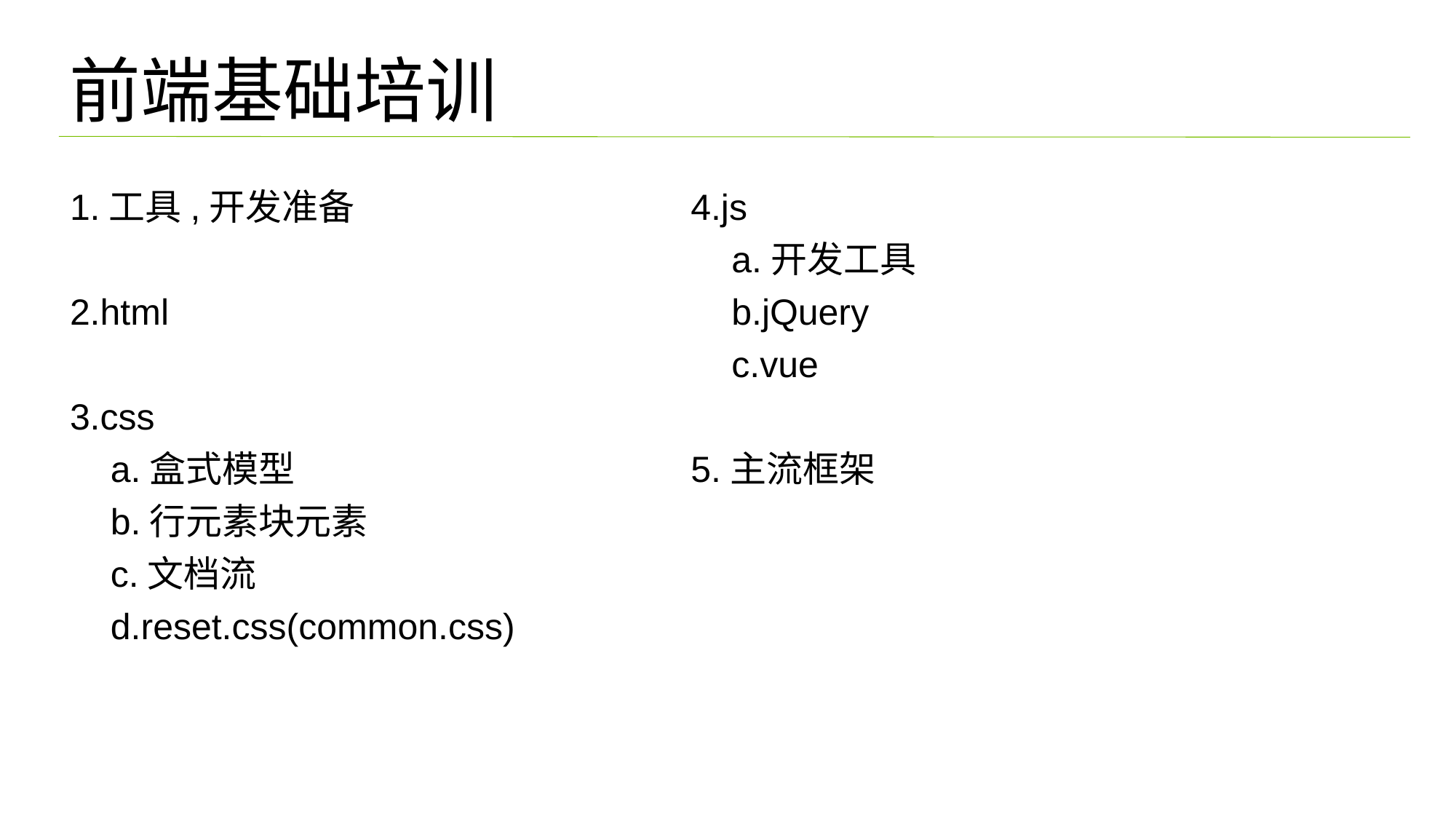

前端基础培训
1.工具,开发准备

2.html

3.css
    a.盒式模型
    b.行元素块元素
    c.文档流
    d.reset.css(common.css)

4.js
    a.开发工具
    b.jQuery
    c.vue

5.主流框架